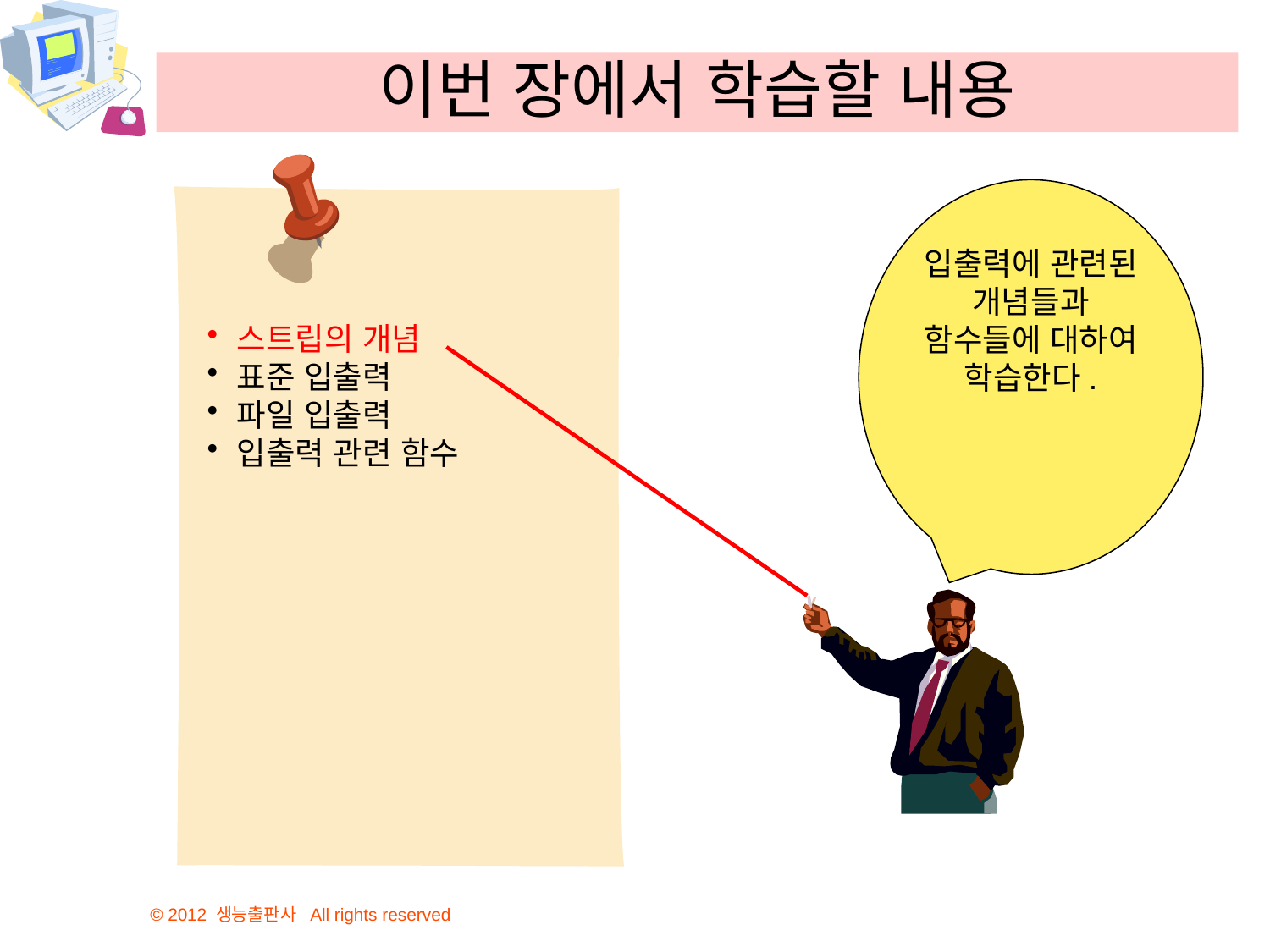

# 이번 장에서 학습할 내용

입출력에 관련된 개념들과 함수들에 대하여 학습한다.

스트립의 개념
표준 입출력
파일 입출력
입출력 관련 함수